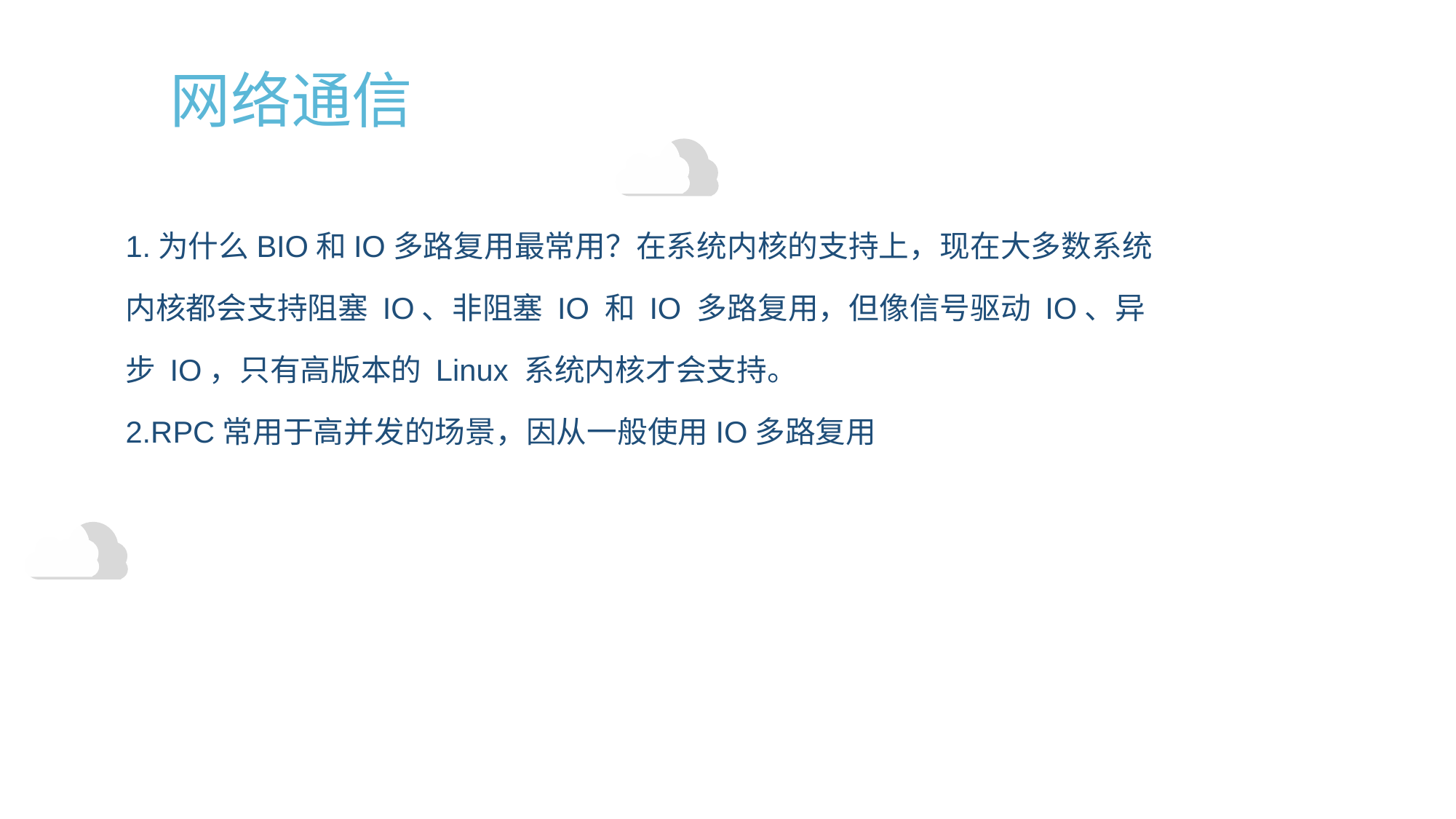

网络通信

1.为什么BIO和IO多路复用最常用？在系统内核的支持上，现在大多数系统内核都会支持阻塞 IO、非阻塞 IO 和 IO 多路复用，但像信号驱动 IO、异步 IO，只有高版本的 Linux 系统内核才会支持。
2.RPC常用于高并发的场景，因从一般使用IO多路复用